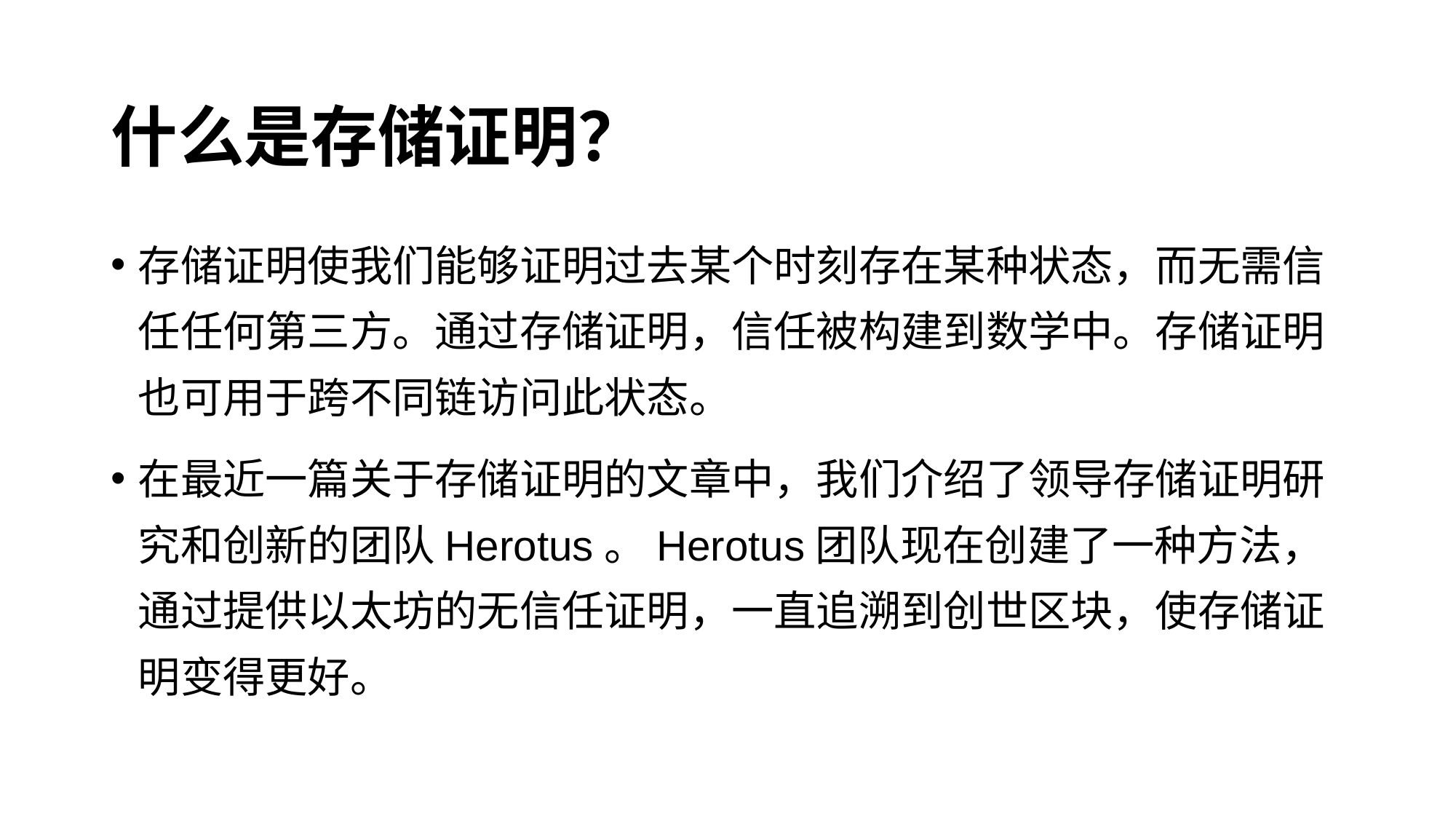

# 什么是存储证明？
存储证明使我们能够证明过去某个时刻存在某种状态，而无需信任任何第三方。通过存储证明，信任被构建到数学中。存储证明也可用于跨不同链访问此状态。
在最近一篇关于存储证明的文章中，我们介绍了领导存储证明研究和创新的团队Herotus。Herotus团队现在创建了一种方法，通过提供以太坊的无信任证明，一直追溯到创世区块，使存储证明变得更好。